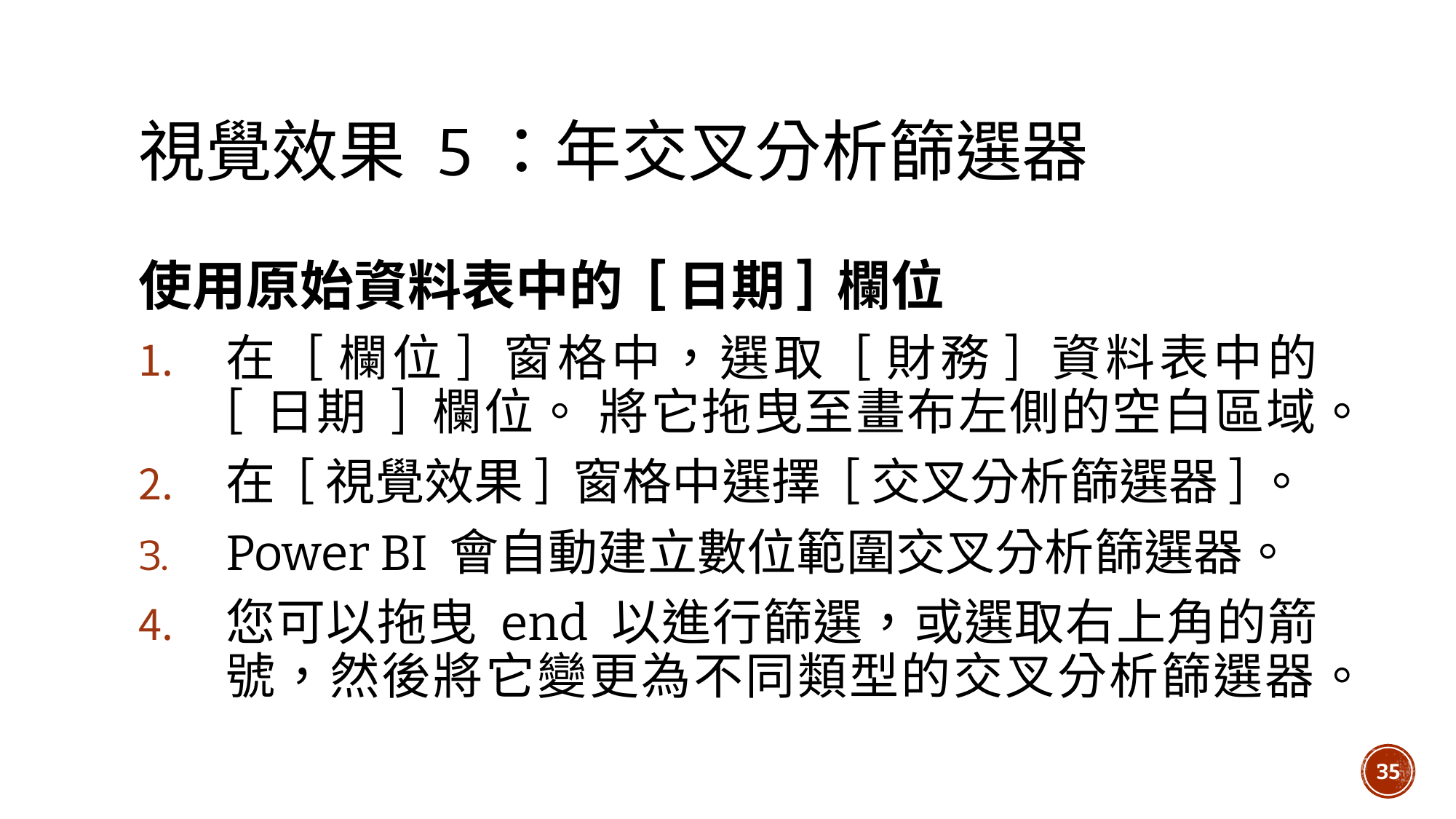

# 視覺效果 5：年交叉分析篩選器
使用原始資料表中的 [日期] 欄位
在 [欄位] 窗格中，選取 [財務] 資料表中的 [ 日期 ] 欄位。 將它拖曳至畫布左側的空白區域。
在 [視覺效果] 窗格中選擇 [交叉分析篩選器]。
Power BI 會自動建立數位範圍交叉分析篩選器。
您可以拖曳 end 以進行篩選，或選取右上角的箭號，然後將它變更為不同類型的交叉分析篩選器。
35